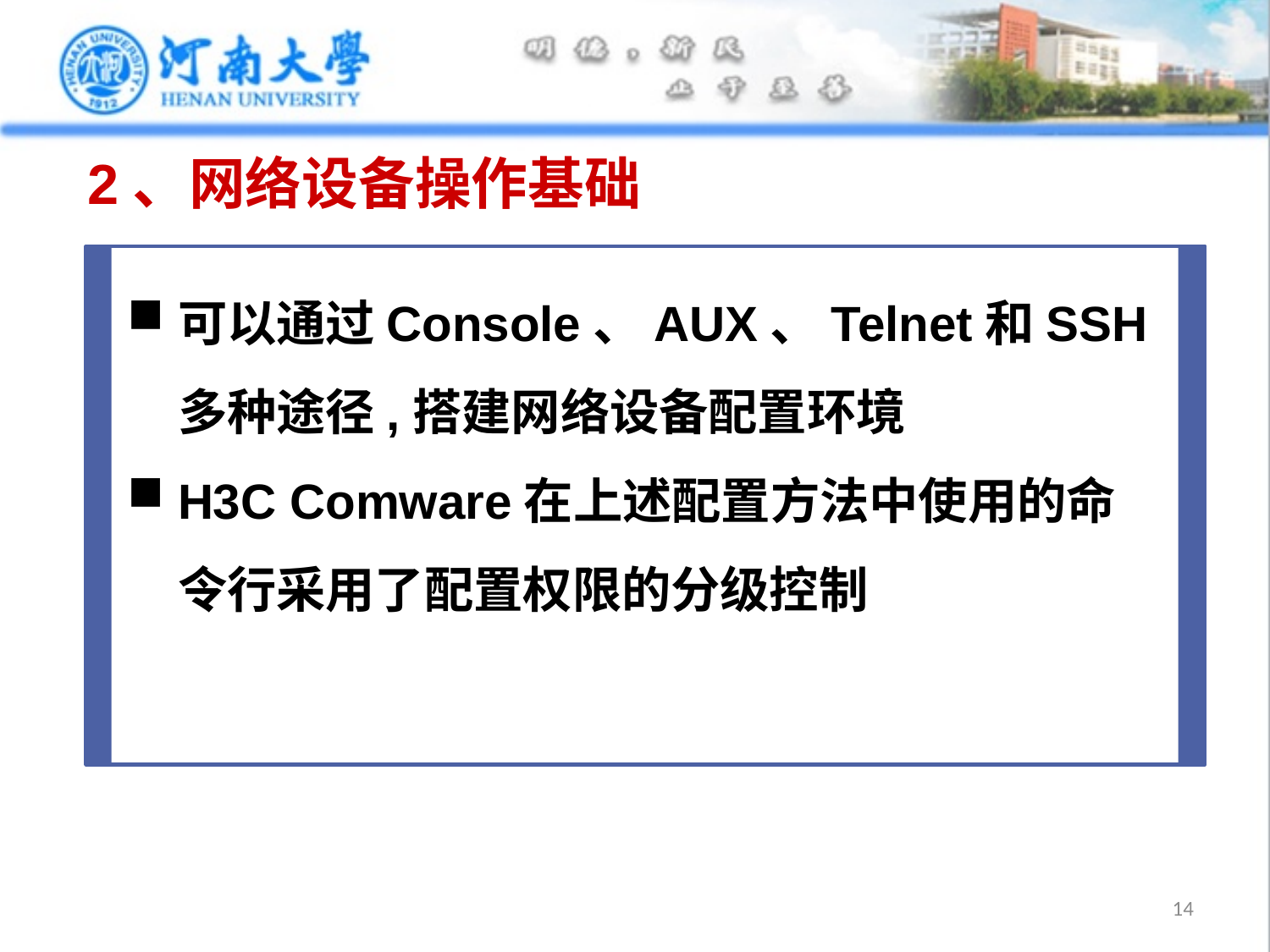

2、网络设备操作基础

可以通过Console、AUX、Telnet和SSH多种途径,搭建网络设备配置环境
H3C Comware在上述配置方法中使用的命令行采用了配置权限的分级控制
14